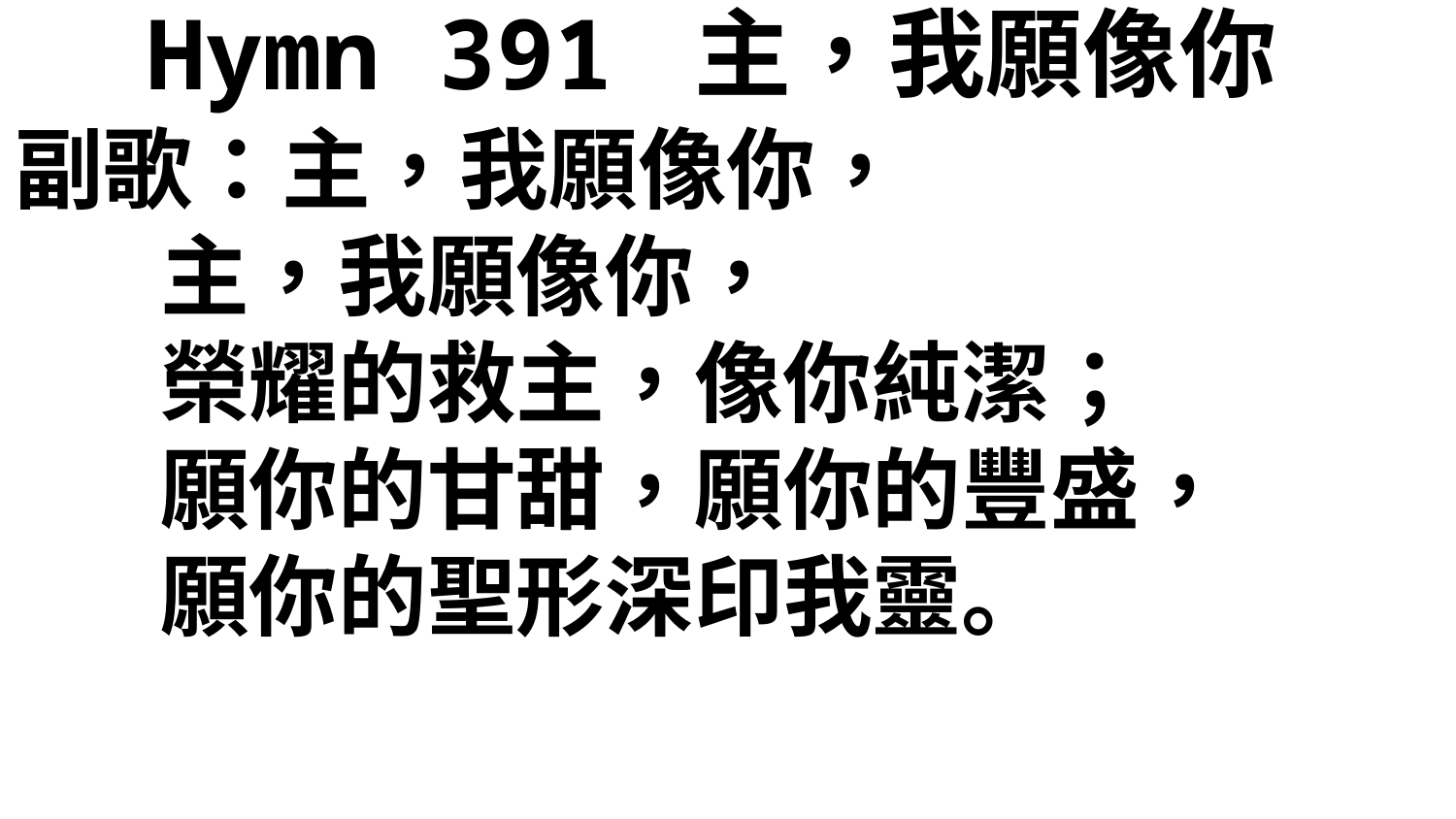

# Hymn 391 主，我願像你
副歌：主，我願像你，
主，我願像你，
榮耀的救主，像你純潔；
願你的甘甜，願你的豐盛，
願你的聖形深印我靈。